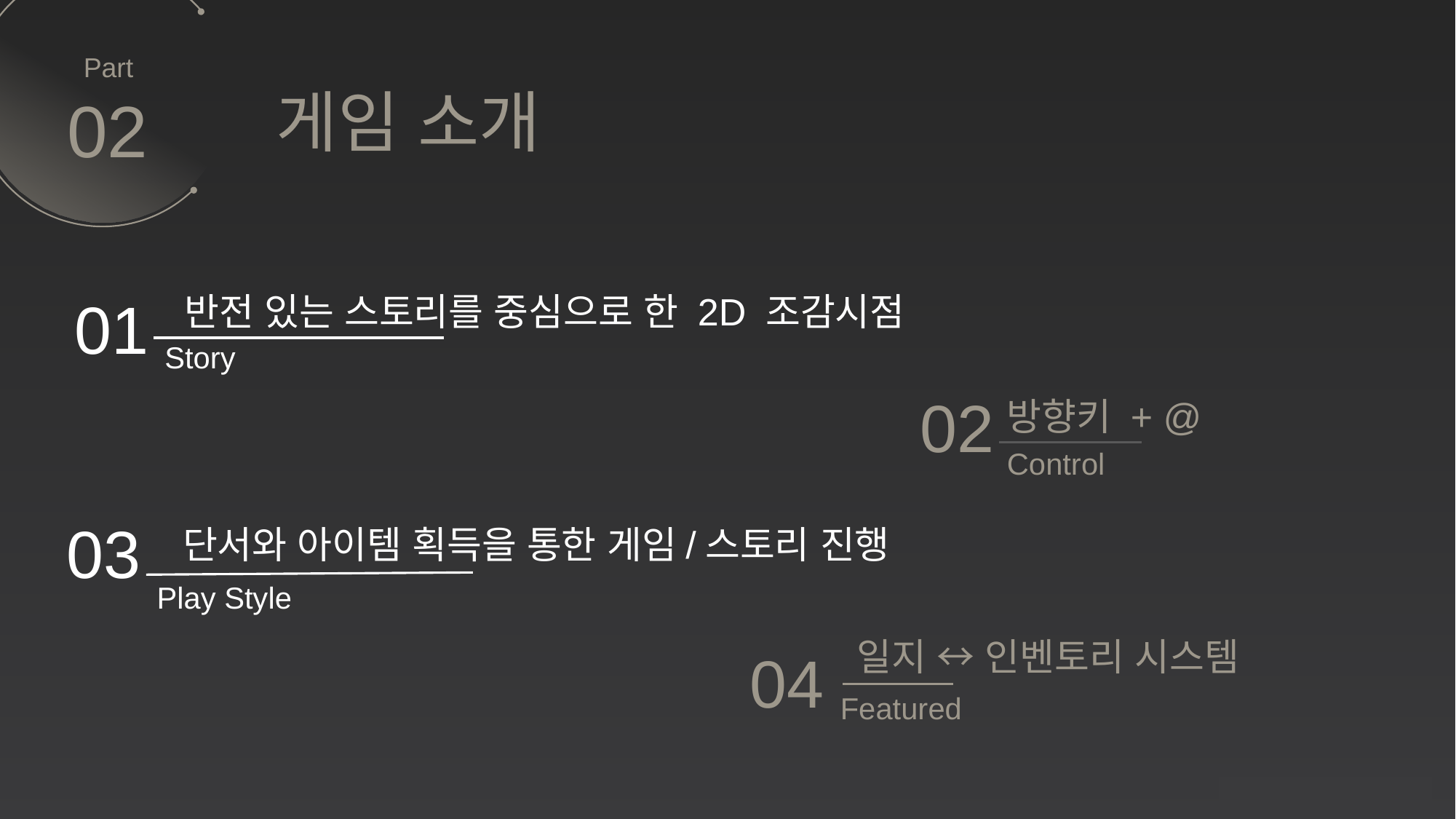

게임 소개
02
반전 있는 스토리를 중심으로 한 2D 조감시점
01
Story
02
방향키 + @
Control
03
단서와 아이템 획득을 통한 게임/스토리 진행
Play Style
일지 ↔ 인벤토리 시스템
04
Featured